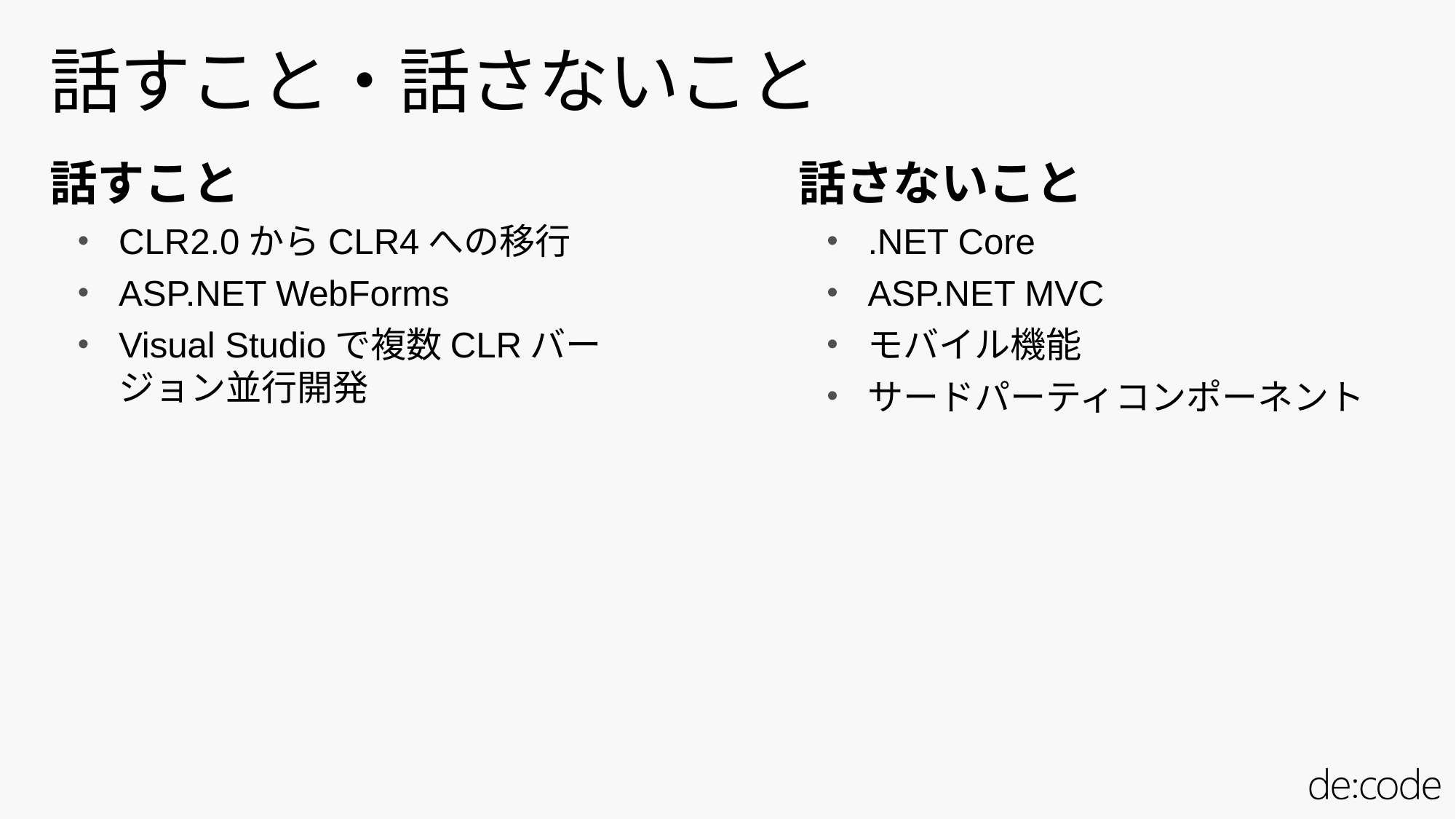

# 話すこと・話さないこと
話すこと
CLR2.0からCLR4への移行
ASP.NET WebForms
Visual Studioで複数CLRバージョン並行開発

話さないこと
.NET Core
ASP.NET MVC
モバイル機能
サードパーティコンポーネント